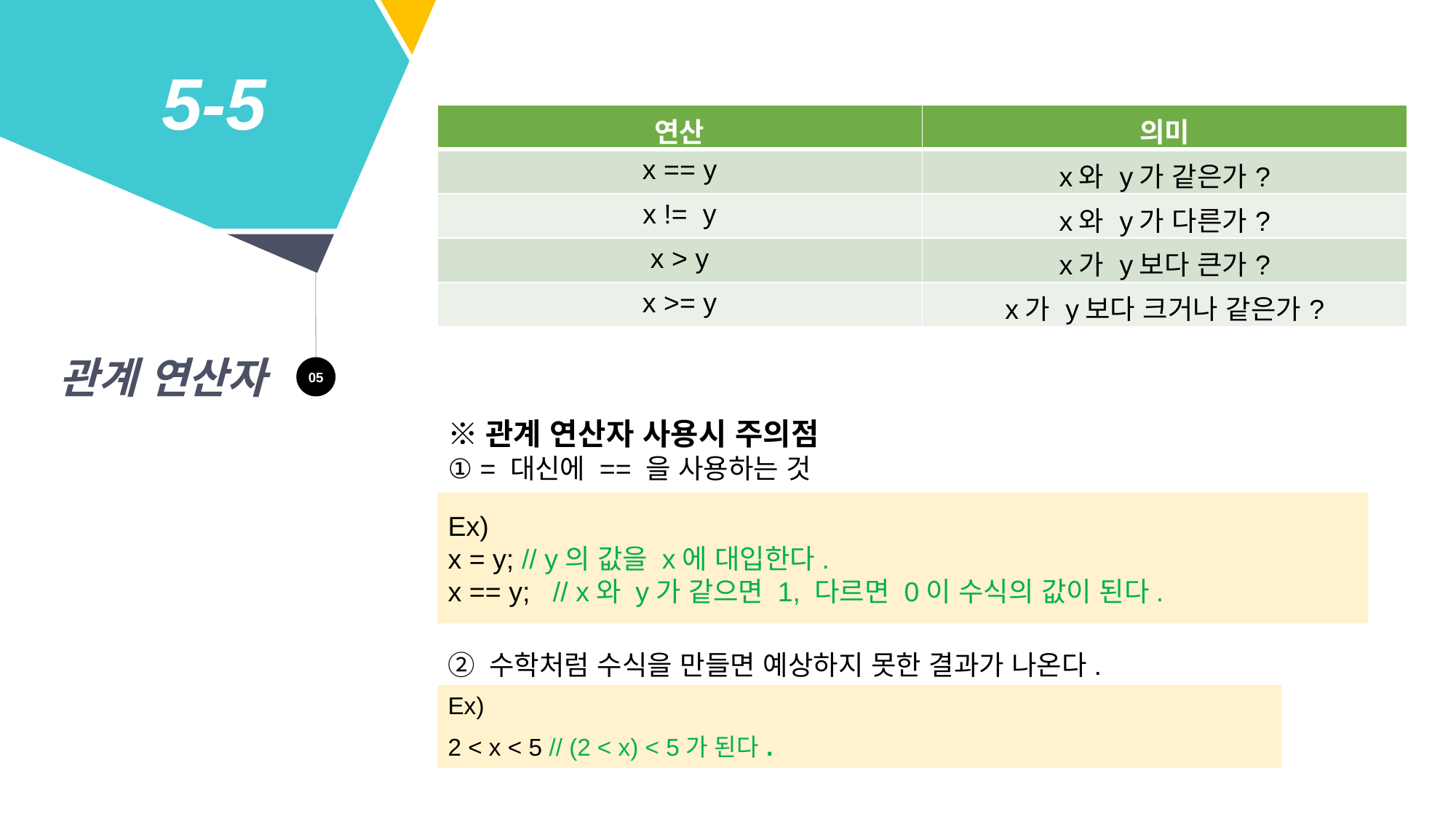

5-5
| 연산 | 의미 |
| --- | --- |
| x == y | x와 y가 같은가? |
| x != y | x와 y가 다른가? |
| x > y | x가 y보다 큰가? |
| x >= y | x가 y보다 크거나 같은가? |
관계 연산자
05
※관계 연산자 사용시 주의점
① = 대신에 == 을 사용하는 것

② 수학처럼 수식을 만들면 예상하지 못한 결과가 나온다.
Ex)
x = y; // y의 값을 x에 대입한다.
x == y;   // x와 y가 같으면 1, 다르면 0이 수식의 값이 된다.
Ex)
2 < x < 5 // (2 < x) < 5가 된다.